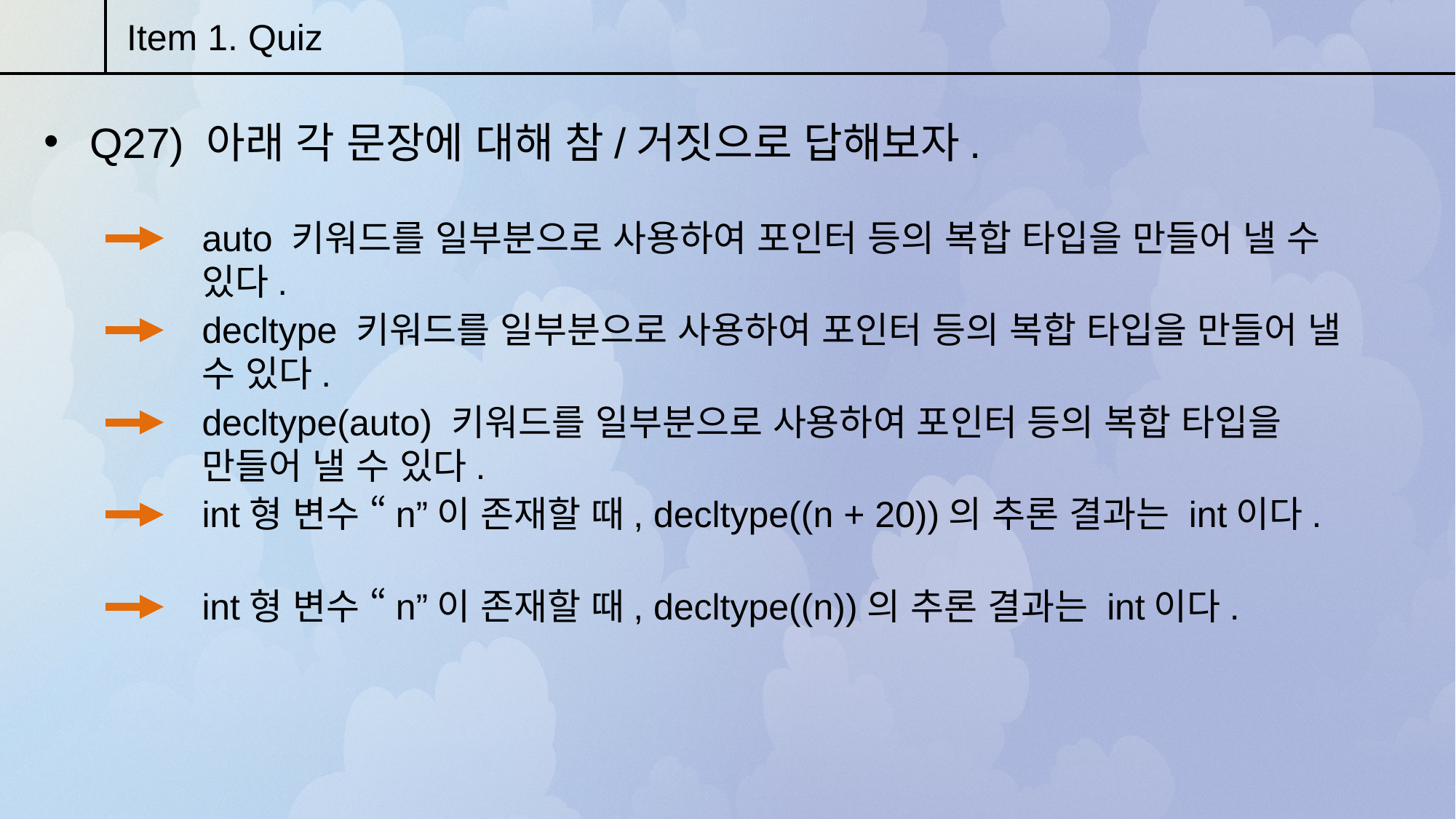

Item 1. Quiz
 Q27) 아래 각 문장에 대해 참/거짓으로 답해보자.
auto 키워드를 일부분으로 사용하여 포인터 등의 복합 타입을 만들어 낼 수 있다.
decltype 키워드를 일부분으로 사용하여 포인터 등의 복합 타입을 만들어 낼 수 있다.
decltype(auto) 키워드를 일부분으로 사용하여 포인터 등의 복합 타입을 만들어 낼 수 있다.
int형 변수 “n”이 존재할 때, decltype((n + 20))의 추론 결과는 int이다.
int형 변수 “n”이 존재할 때, decltype((n))의 추론 결과는 int이다.